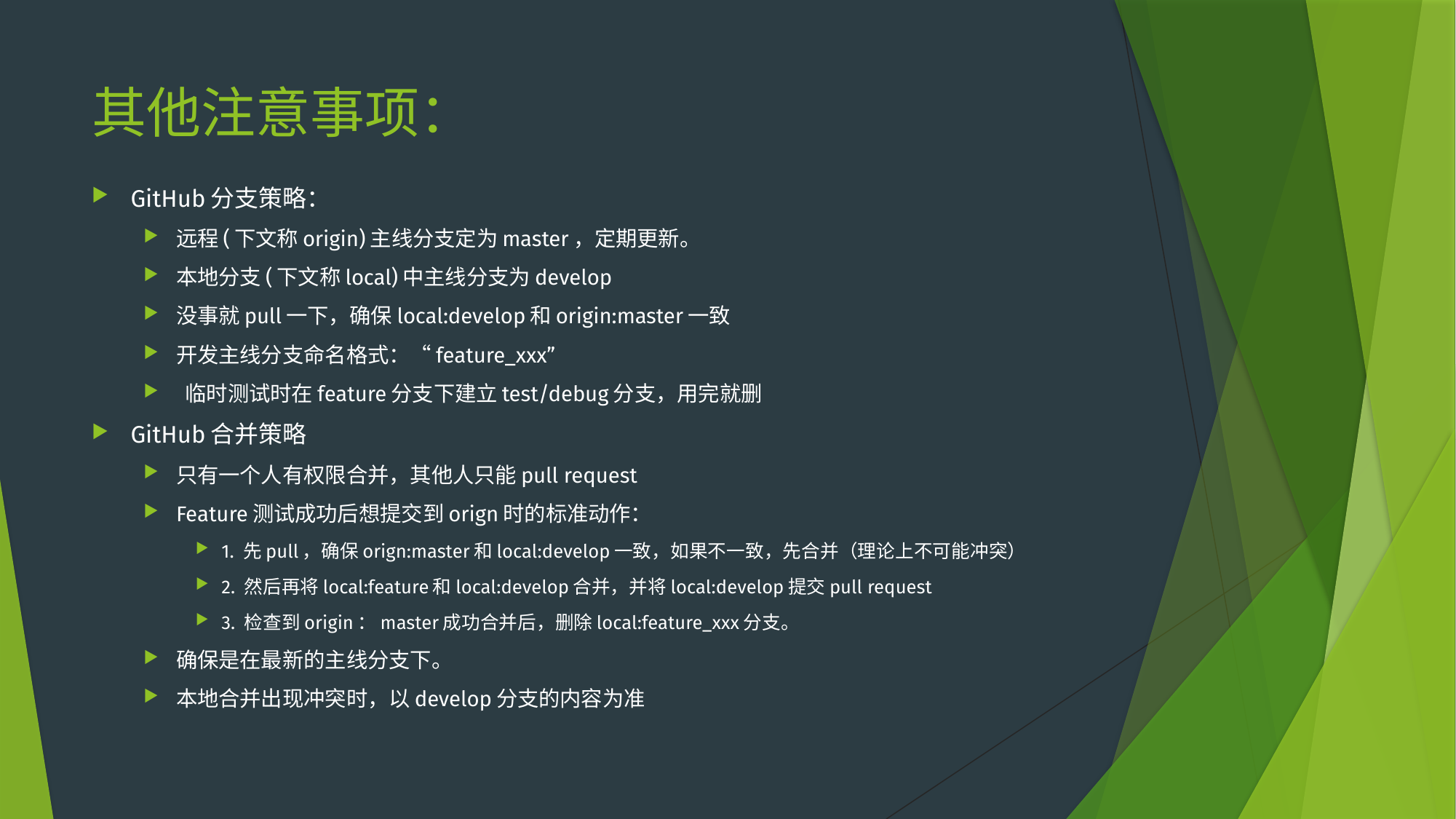

# 其他注意事项：
GitHub分支策略：
远程(下文称origin)主线分支定为master，定期更新。
本地分支(下文称local)中主线分支为develop
没事就pull一下，确保local:develop和origin:master一致
开发主线分支命名格式：“feature_xxx”
 临时测试时在feature分支下建立test/debug分支，用完就删
GitHub合并策略
只有一个人有权限合并，其他人只能pull request
Feature测试成功后想提交到orign时的标准动作：
1. 先pull，确保orign:master和local:develop一致，如果不一致，先合并（理论上不可能冲突）
2. 然后再将local:feature和local:develop合并，并将local:develop提交pull request
3. 检查到origin：master成功合并后，删除local:feature_xxx分支。
确保是在最新的主线分支下。
本地合并出现冲突时，以develop分支的内容为准